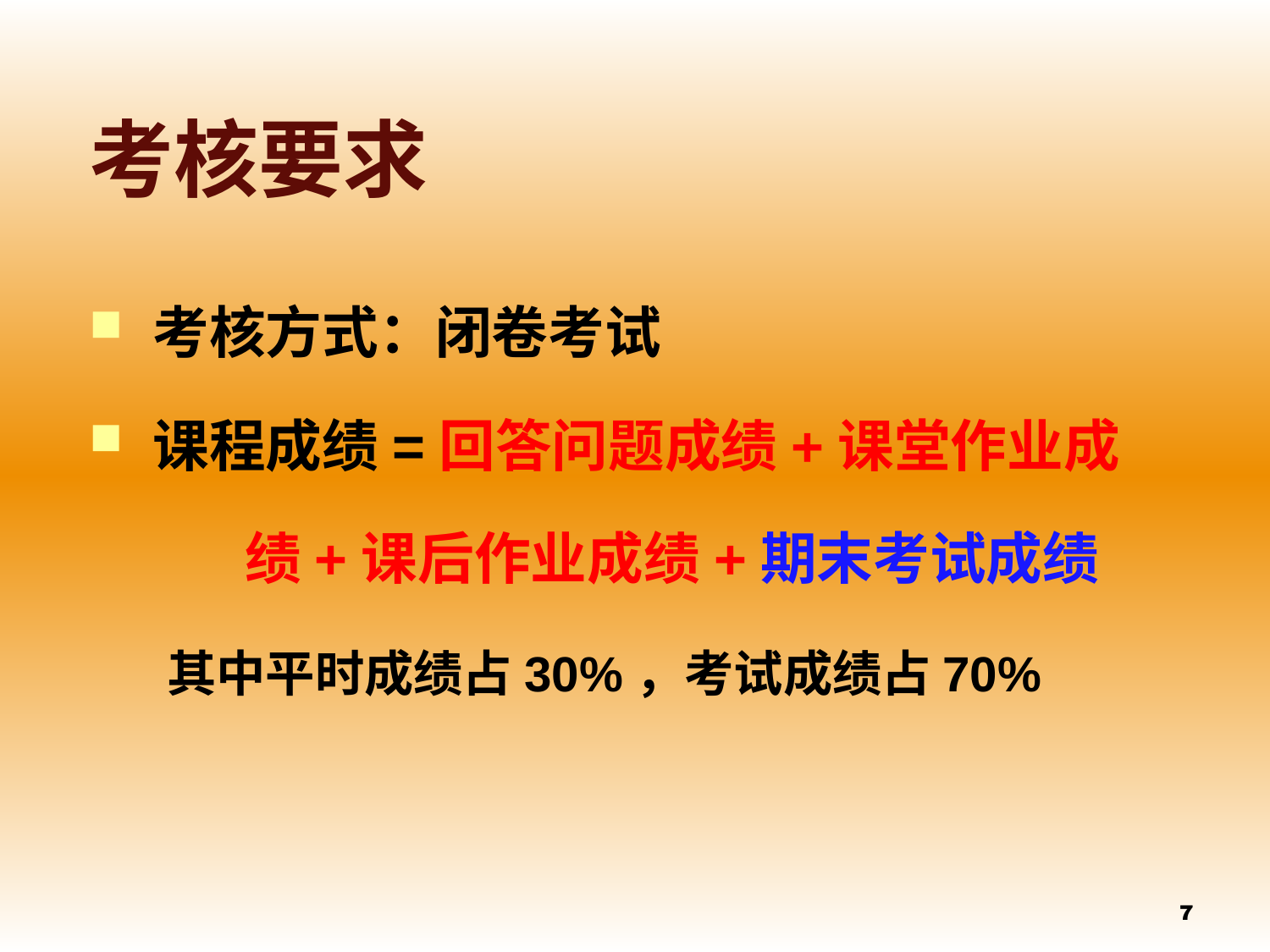

# 考核要求
考核方式：闭卷考试
课程成绩=回答问题成绩+课堂作业成
           绩+课后作业成绩+期末考试成绩
     其中平时成绩占30%，考试成绩占70%

7